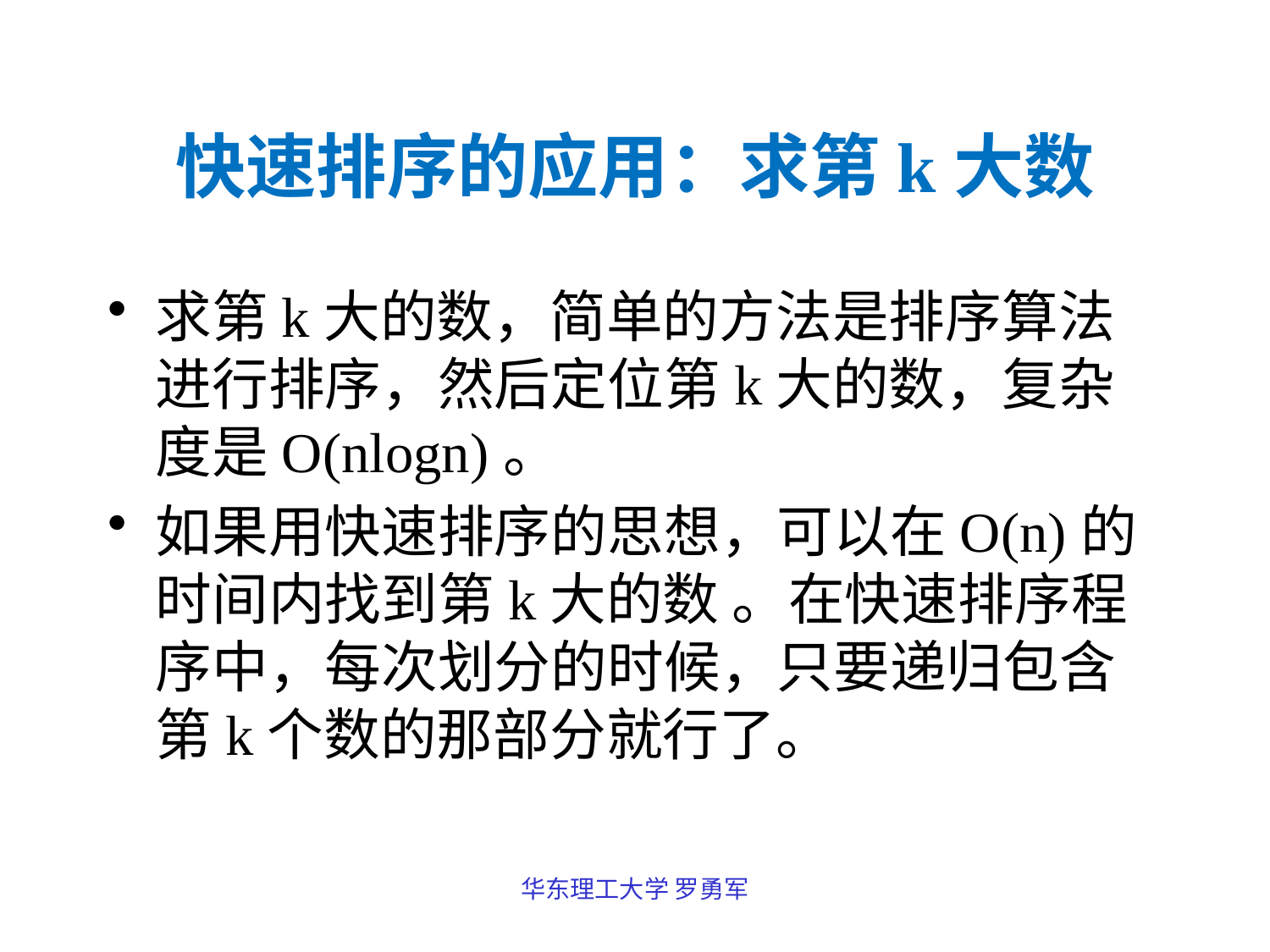

# 快速排序的应用：求第k大数
求第k大的数，简单的方法是排序算法进行排序，然后定位第k大的数，复杂度是O(nlogn)。
如果用快速排序的思想，可以在O(n)的时间内找到第k大的数 。在快速排序程序中，每次划分的时候，只要递归包含第k个数的那部分就行了。

华东理工大学 罗勇军